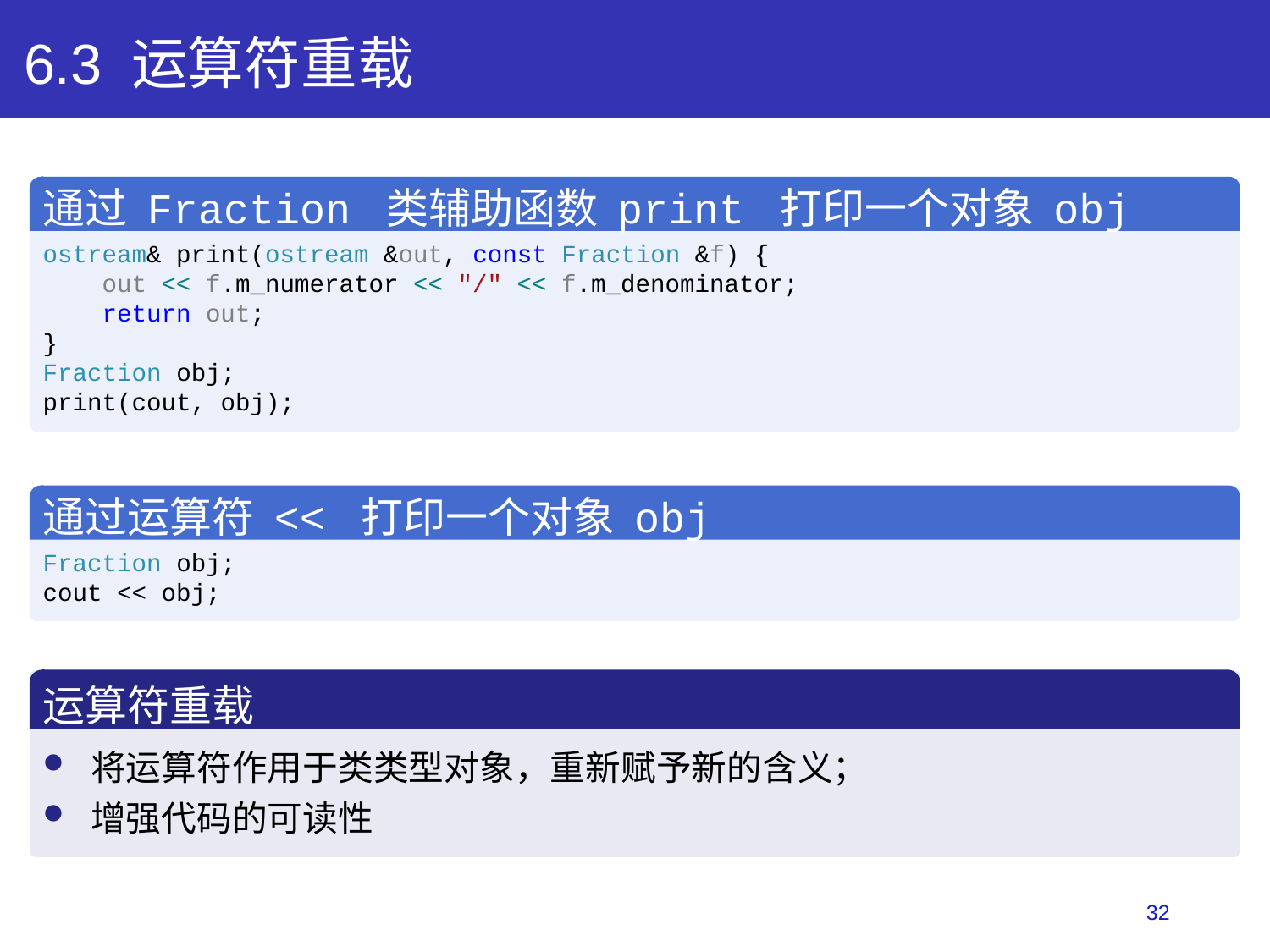

6.3 运算符重载
通过 Fraction 类辅助函数 print 打印一个对象 obj

ostream& print(ostream &out, const Fraction &f) {
    out << f.m_numerator << "/" << f.m_denominator;
    return out;
}
Fraction obj;
print(cout, obj);
通过运算符 << 打印一个对象 obj

Fraction obj;
cout << obj;

运算符重载
将运算符作用于类类型对象，重新赋予新的含义；
增强代码的可读性
32